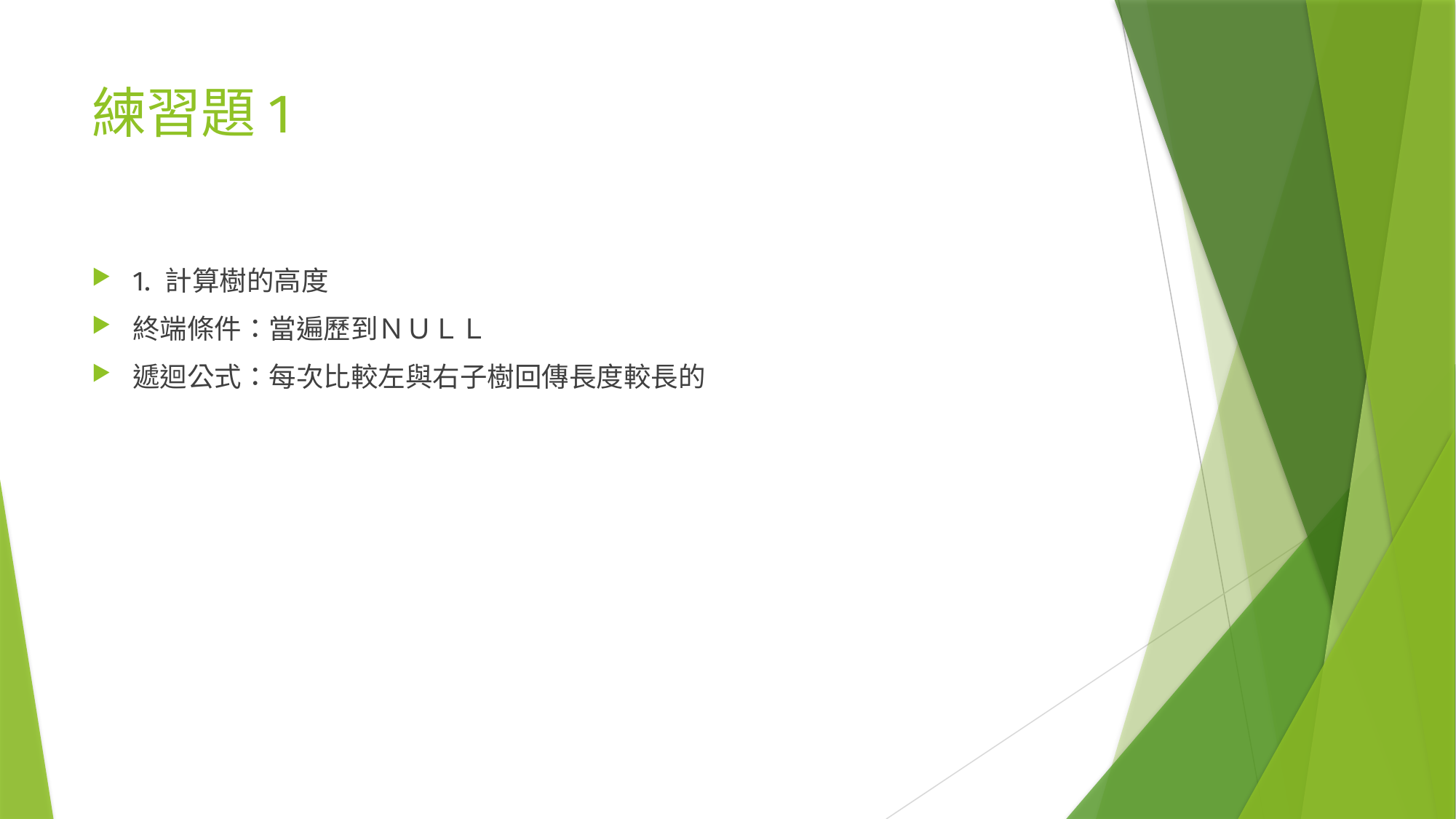

# 練習題1
1. 計算樹的高度
終端條件：當遍歷到ＮＵＬＬ
遞迴公式：每次比較左與右子樹回傳長度較長的